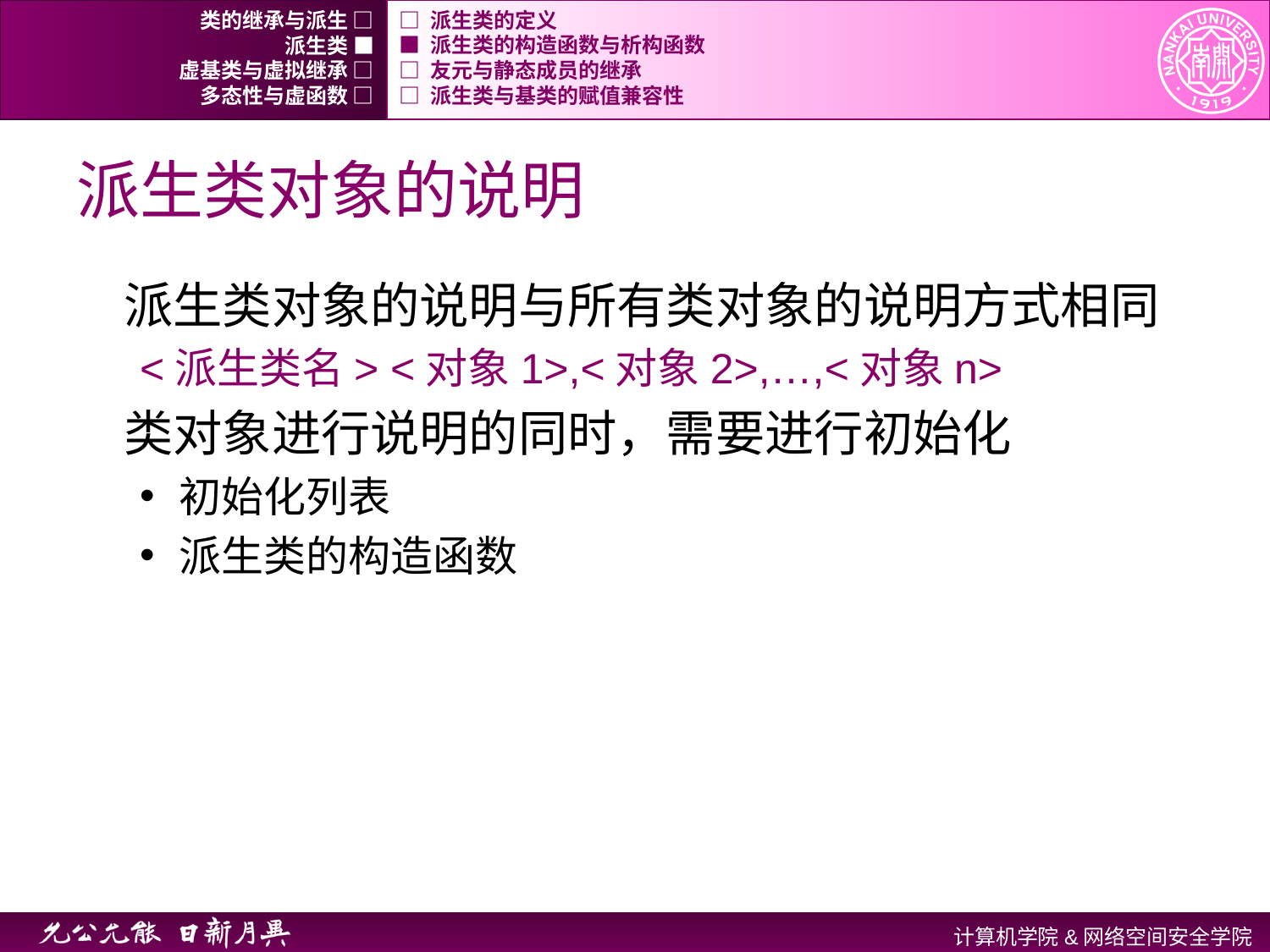

类的继承与派生 □
□ 派生类的定义
派生类 ■
■ 派生类的构造函数与析构函数
虚基类与虚拟继承 □
□ 友元与静态成员的继承
多态性与虚函数 □
□ 派生类与基类的赋值兼容性
# 派生类对象的说明
派生类对象的说明与所有类对象的说明方式相同
<派生类名> <对象1>,<对象2>,…,<对象n>
类对象进行说明的同时，需要进行初始化
初始化列表
派生类的构造函数